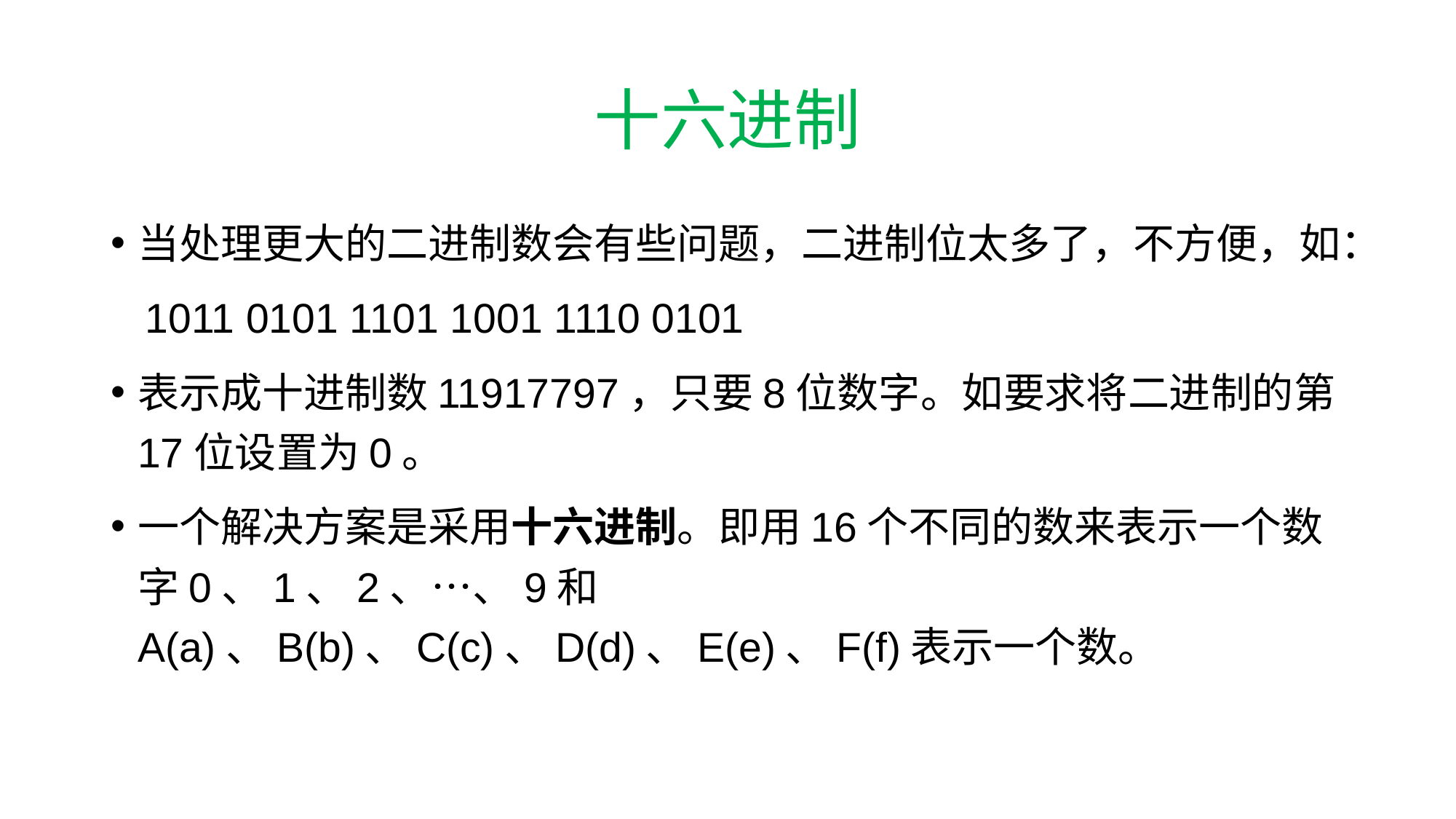

# 十六进制
当处理更大的二进制数会有些问题，二进制位太多了，不方便，如：
   1011 0101 1101 1001 1110 0101
表示成十进制数11917797，只要8位数字。如要求将二进制的第17位设置为0。
一个解决方案是采用十六进制。即用16个不同的数来表示一个数字0、1、2、…、9和A(a)、B(b)、C(c)、D(d)、E(e)、F(f)表示一个数。